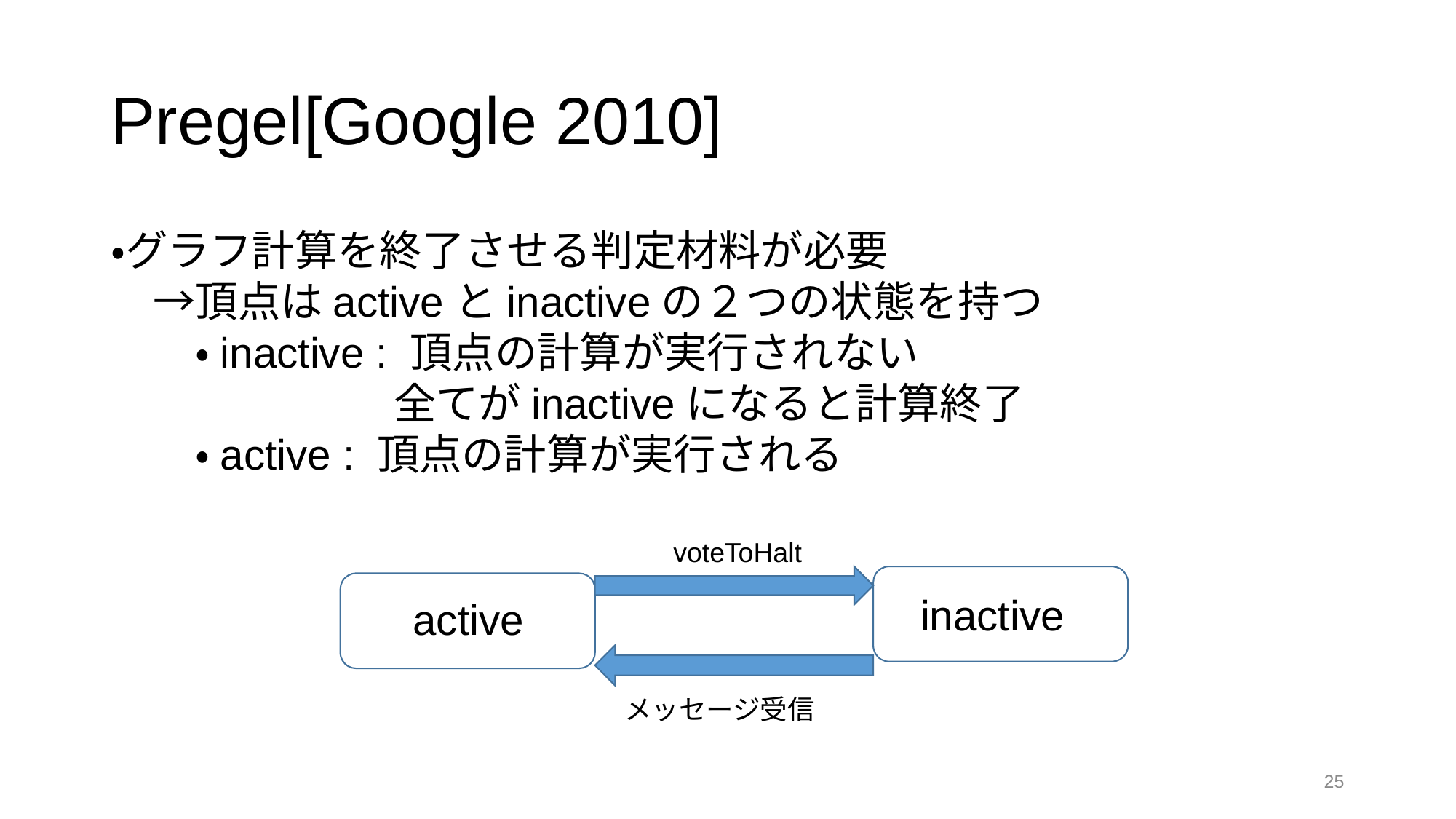

# Pregel[Google 2010]
・グラフ計算を終了させる判定材料が必要
　→頂点はactiveとinactiveの２つの状態を持つ
　　・inactive : 頂点の計算が実行されない
　　            　　全てがinactiveになると計算終了
　　・active : 頂点の計算が実行される
voteToHalt

inactive
active

メッセージ受信
25